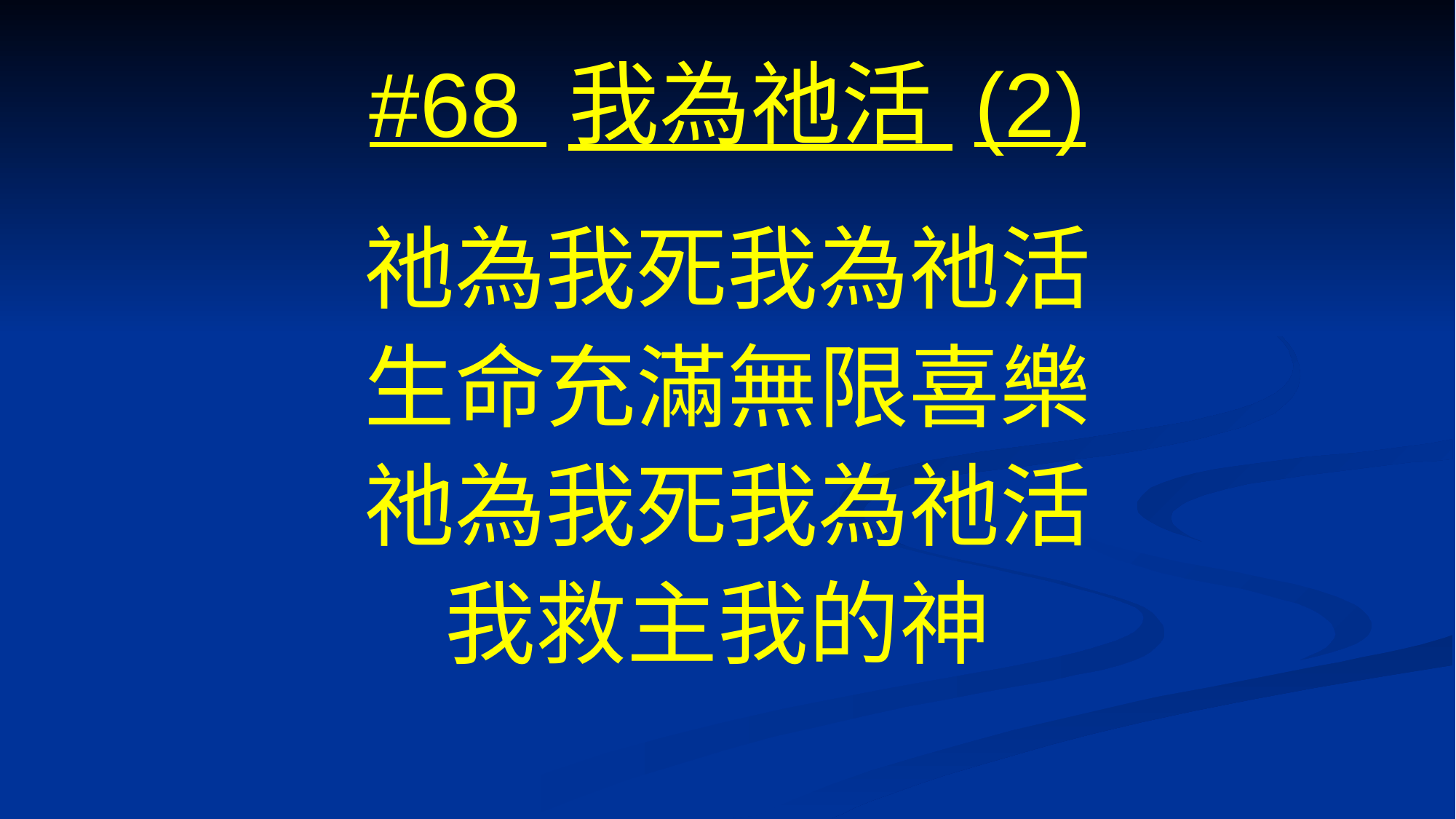

# #68 我為祂活 (2)
祂為我死我為祂活
生命充滿無限喜樂
祂為我死我為祂活
我救主我的神